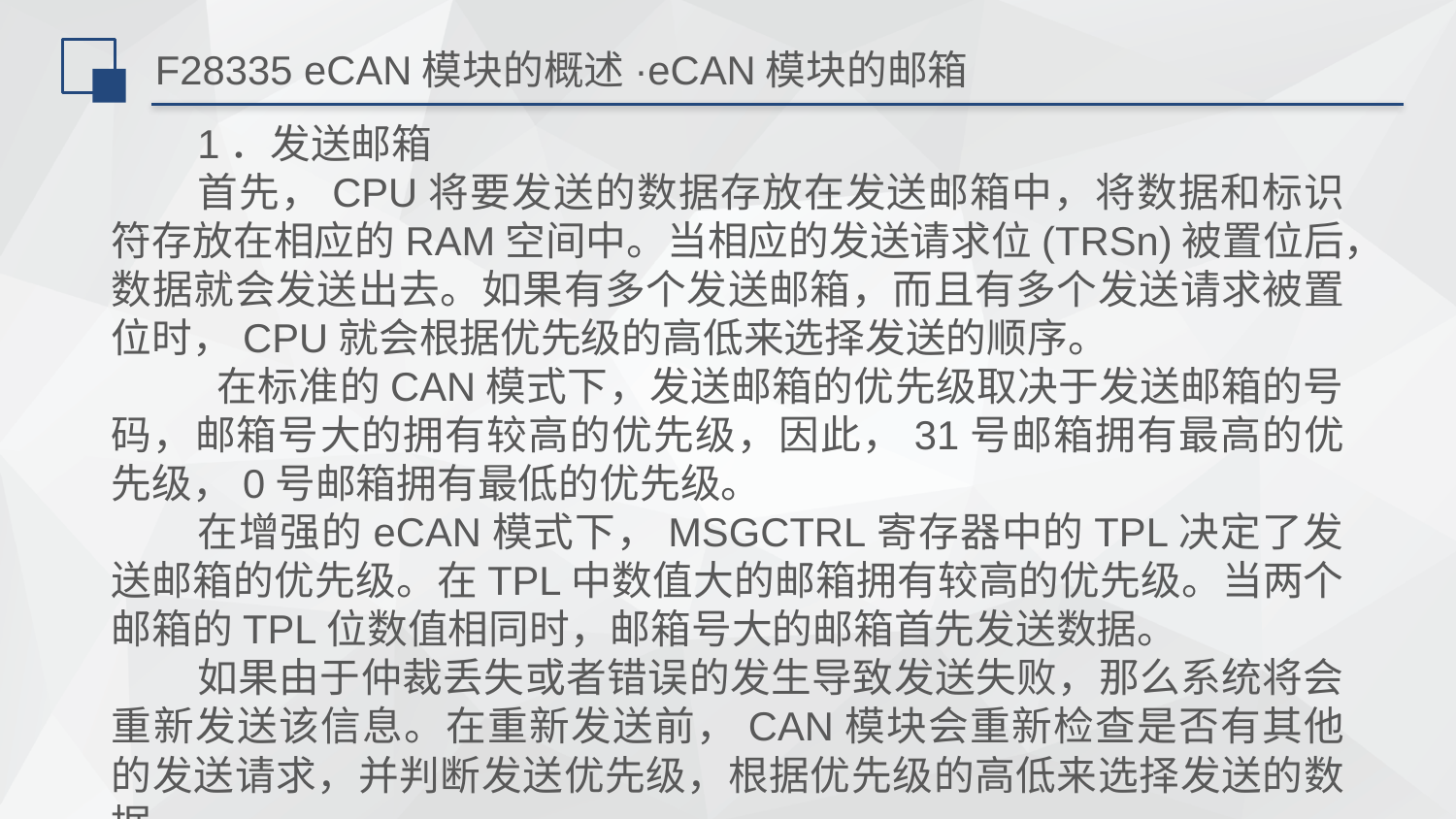

# F28335 eCAN模块的概述·eCAN模块的邮箱
1．发送邮箱
首先，CPU将要发送的数据存放在发送邮箱中，将数据和标识符存放在相应的RAM空间中。当相应的发送请求位(TRSn)被置位后，数据就会发送出去。如果有多个发送邮箱，而且有多个发送请求被置位时，CPU就会根据优先级的高低来选择发送的顺序。
 在标准的CAN模式下，发送邮箱的优先级取决于发送邮箱的号码，邮箱号大的拥有较高的优先级，因此，31号邮箱拥有最高的优先级，0号邮箱拥有最低的优先级。
在增强的eCAN模式下，MSGCTRL寄存器中的TPL决定了发送邮箱的优先级。在TPL中数值大的邮箱拥有较高的优先级。当两个邮箱的TPL位数值相同时，邮箱号大的邮箱首先发送数据。
如果由于仲裁丢失或者错误的发生导致发送失败，那么系统将会重新发送该信息。在重新发送前，CAN模块会重新检查是否有其他的发送请求，并判断发送优先级，根据优先级的高低来选择发送的数据。